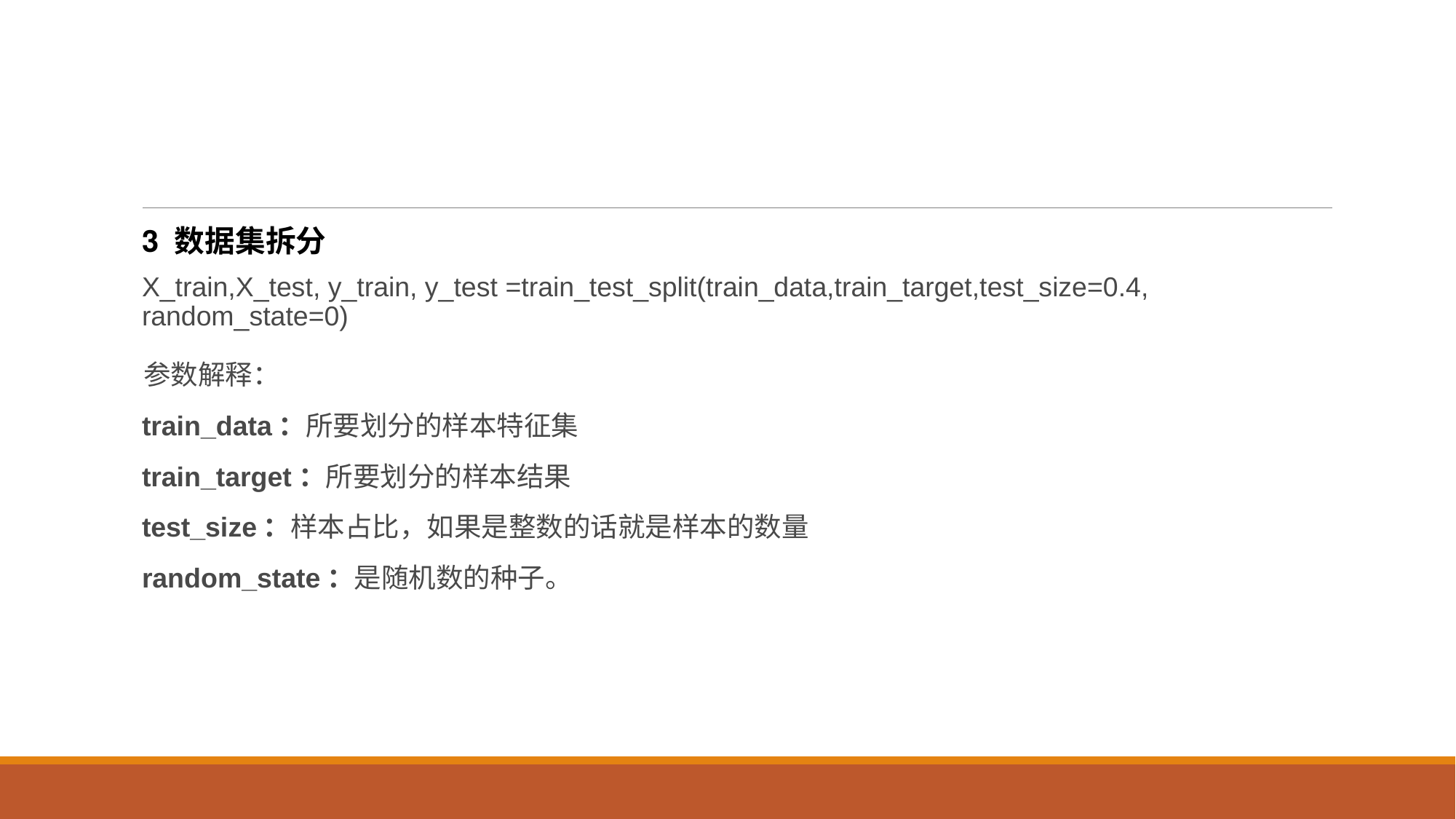

#
3 数据集拆分
X_train,X_test, y_train, y_test =train_test_split(train_data,train_target,test_size=0.4, random_state=0)
 参数解释：
train_data：所要划分的样本特征集
train_target：所要划分的样本结果
test_size：样本占比，如果是整数的话就是样本的数量
random_state：是随机数的种子。